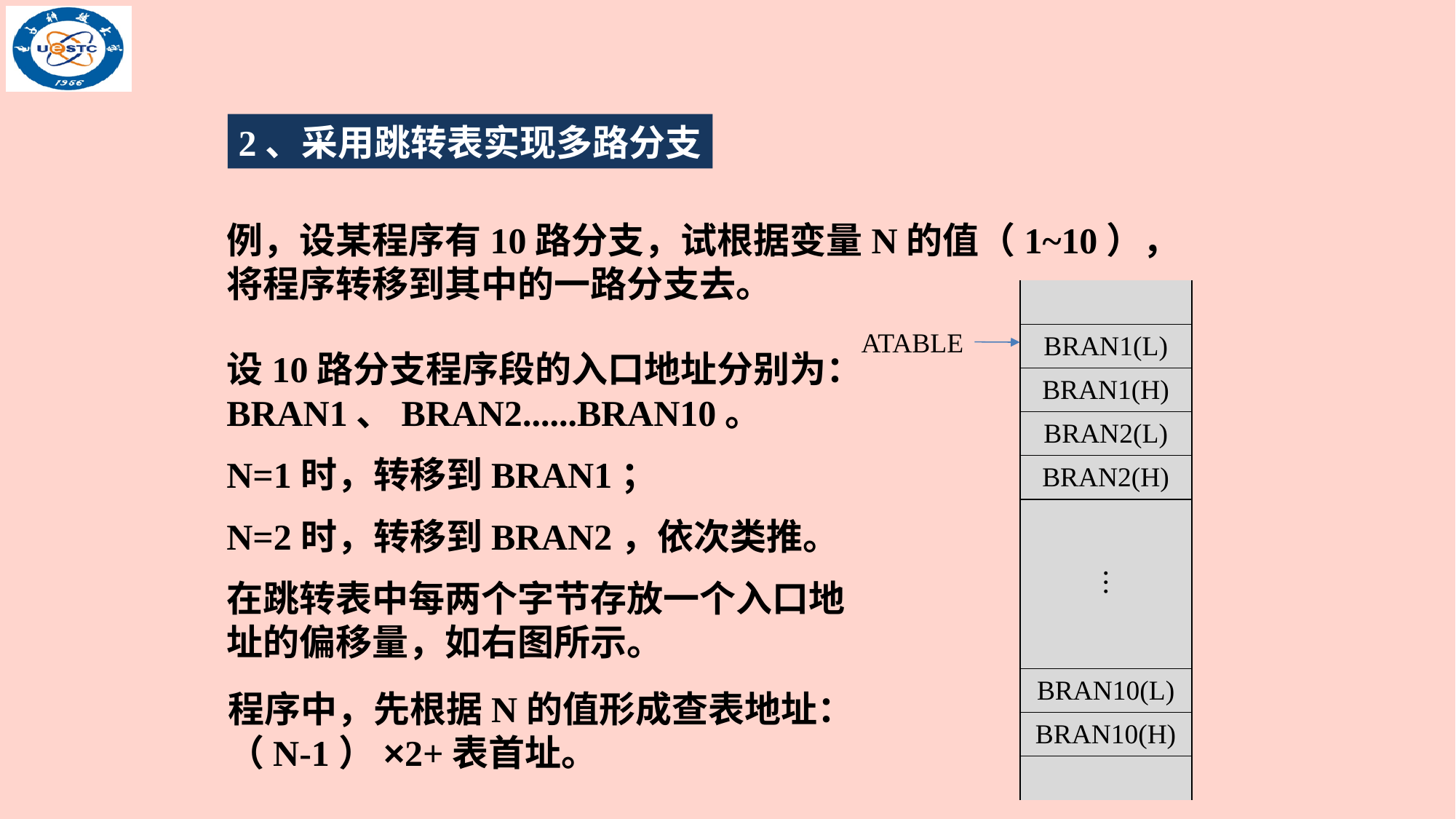

2、采用跳转表实现多路分支
例，设某程序有10路分支，试根据变量N的值（1~10），将程序转移到其中的一路分支去。
|  |
| --- |
| BRAN1(L) |
| BRAN1(H) |
| BRAN2(L) |
| BRAN2(H) |
| ︙ |
| BRAN10(L) |
| BRAN10(H) |
|  |
ATABLE
设10路分支程序段的入口地址分别为：BRAN1、BRAN2......BRAN10。
N=1时，转移到BRAN1；
N=2时，转移到BRAN2，依次类推。
在跳转表中每两个字节存放一个入口地址的偏移量，如右图所示。
程序中，先根据N的值形成查表地址：（N-1）×2+表首址。